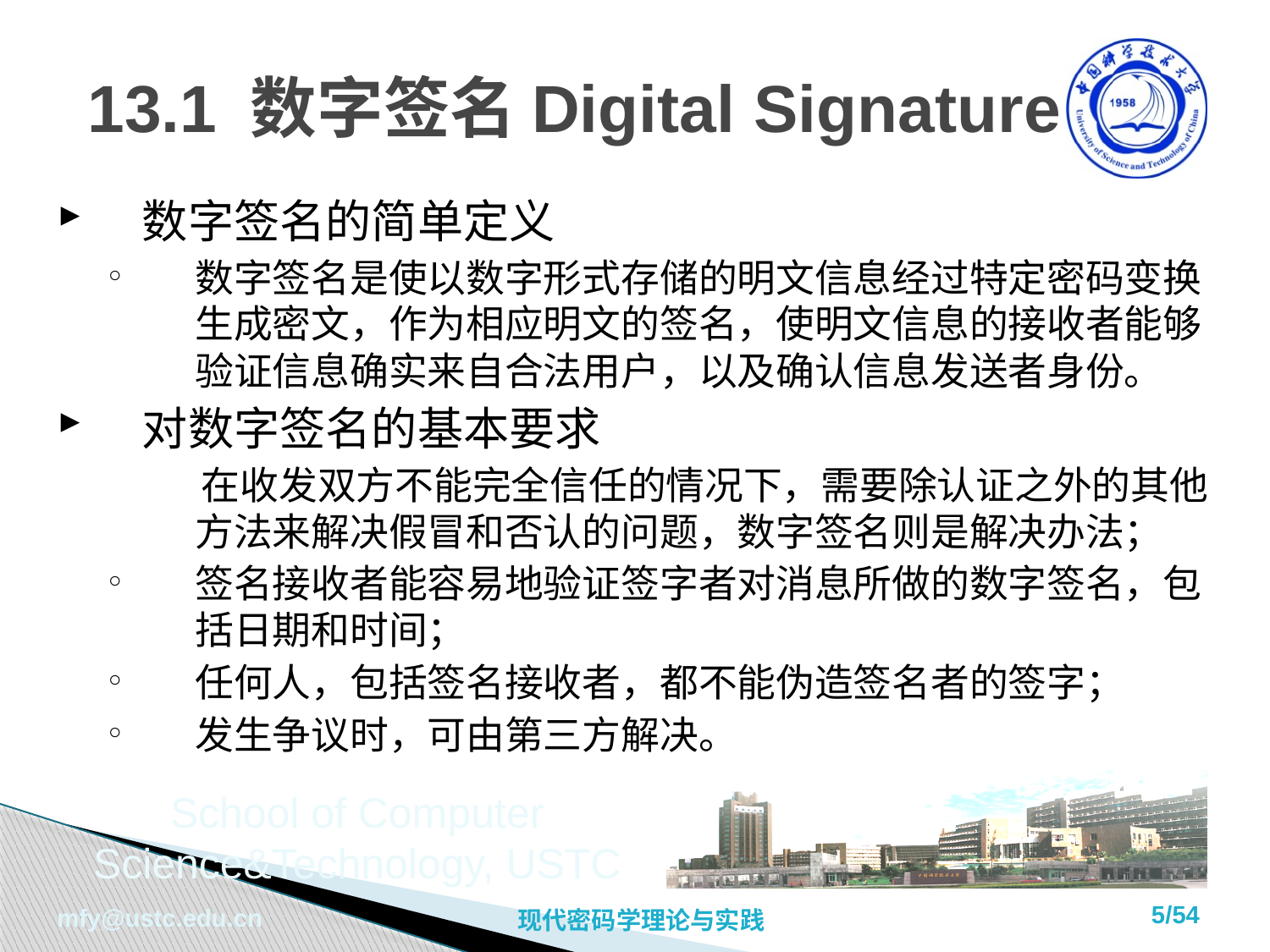

# 13.1 数字签名Digital Signature
数字签名的简单定义
数字签名是使以数字形式存储的明文信息经过特定密码变换生成密文，作为相应明文的签名，使明文信息的接收者能够验证信息确实来自合法用户，以及确认信息发送者身份。
对数字签名的基本要求
          在收发双方不能完全信任的情况下，需要除认证之外的其他方法来解决假冒和否认的问题，数字签名则是解决办法；
签名接收者能容易地验证签字者对消息所做的数字签名，包括日期和时间；
任何人，包括签名接收者，都不能伪造签名者的签字；
发生争议时，可由第三方解决。